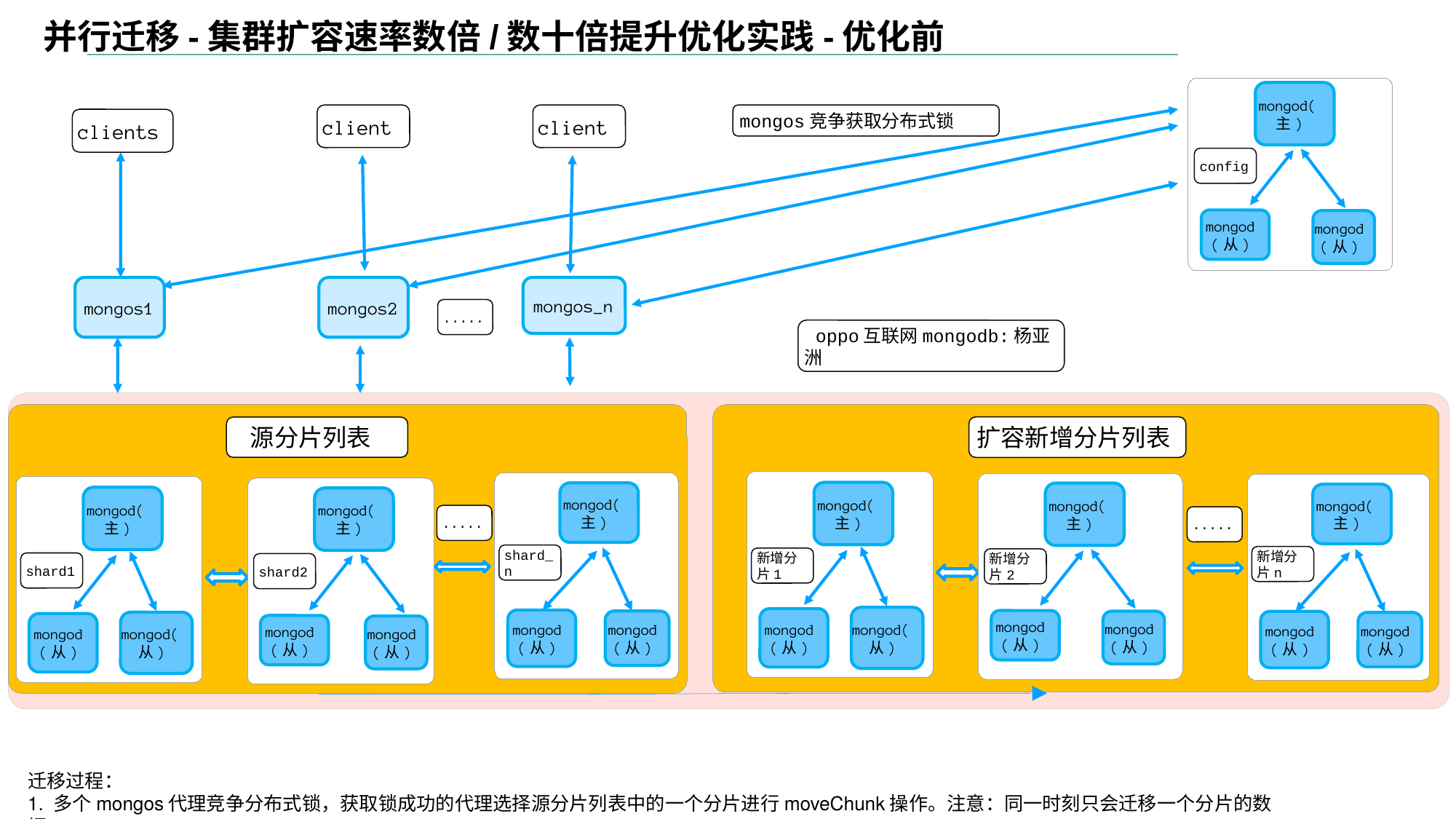

并行迁移-集群扩容速率数倍/数十倍提升优化实践-优化前

mongod(主)

client

client

mongos竞争获取分布式锁

clients

config

mongod(从)

mongod(从)

mongos1

mongos2

mongos_n

.....

 oppo互联网mongodb:杨亚洲

扩容新增分片列表

  源分片列表

mongod(主)

mongod(主)

mongod(主)

mongod(主)

mongod(主)

mongod(主)

.....

.....
shard_n

新增分片n

新增分片1

新增分片2

shard1

shard2

mongod(从)

mongod(从)

mongod(从)

mongod(从)

mongod(从)

mongod(从)

mongod(从)

mongod(从)

mongod(从)

mongod(从)

mongod(从)

mongod(从)
迁移过程：
1. 多个mongos代理竞争分布式锁，获取锁成功的代理选择源分片列表中的一个分片进行moveChunk操作。注意：同一时刻只会迁移一个分片的数据。
2. 缺陷：由于同一个时刻只会有一个mongos代理获取锁成功，mongos触发moveChunk同一时刻只能迁移一个块，所以迁移速度很慢。